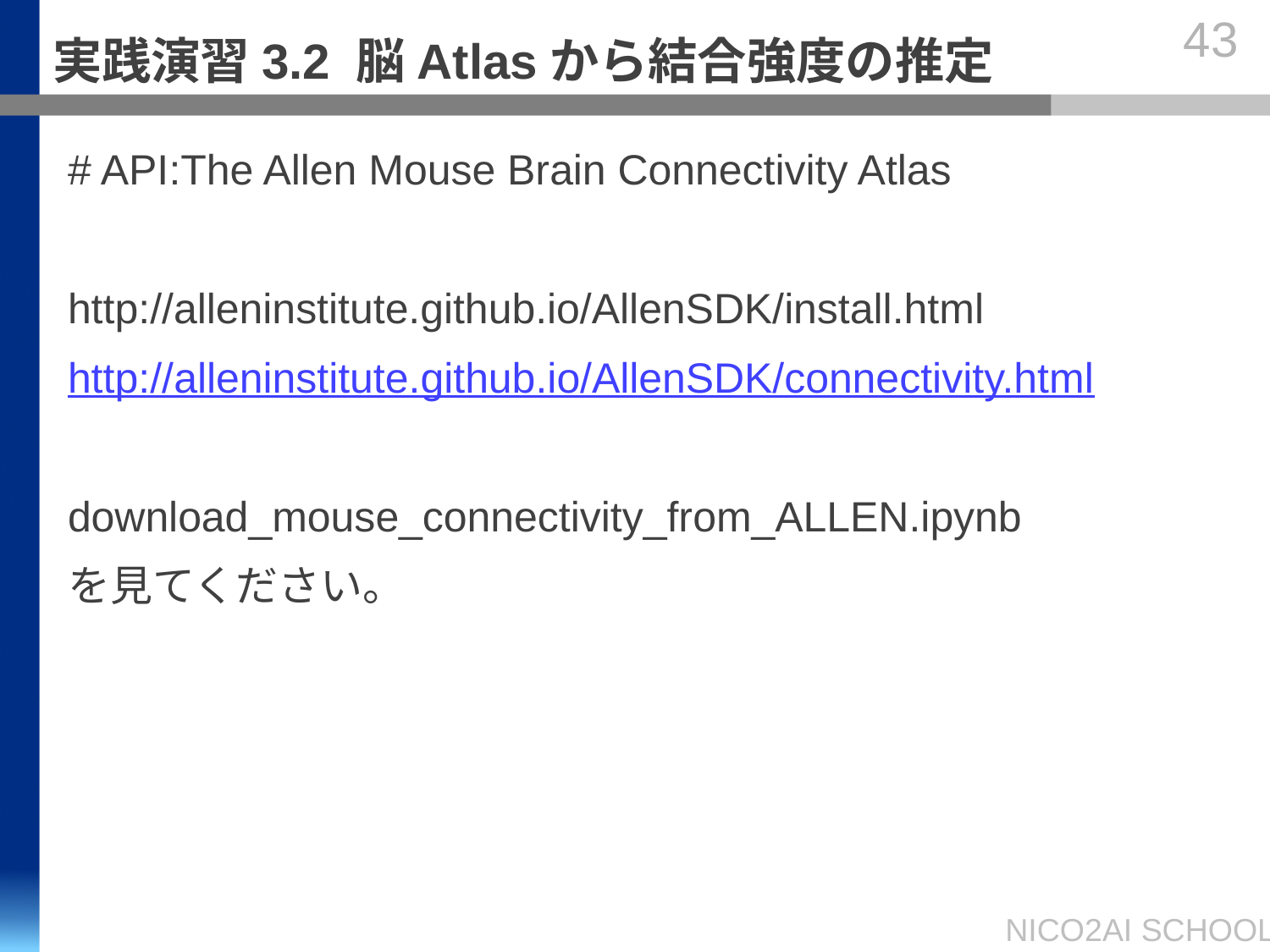

# 実践演習3.2 脳Atlasから結合強度の推定
43
# API:The Allen Mouse Brain Connectivity Atlas

http://alleninstitute.github.io/AllenSDK/install.html
http://alleninstitute.github.io/AllenSDK/connectivity.html

download_mouse_connectivity_from_ALLEN.ipynb
を見てください。